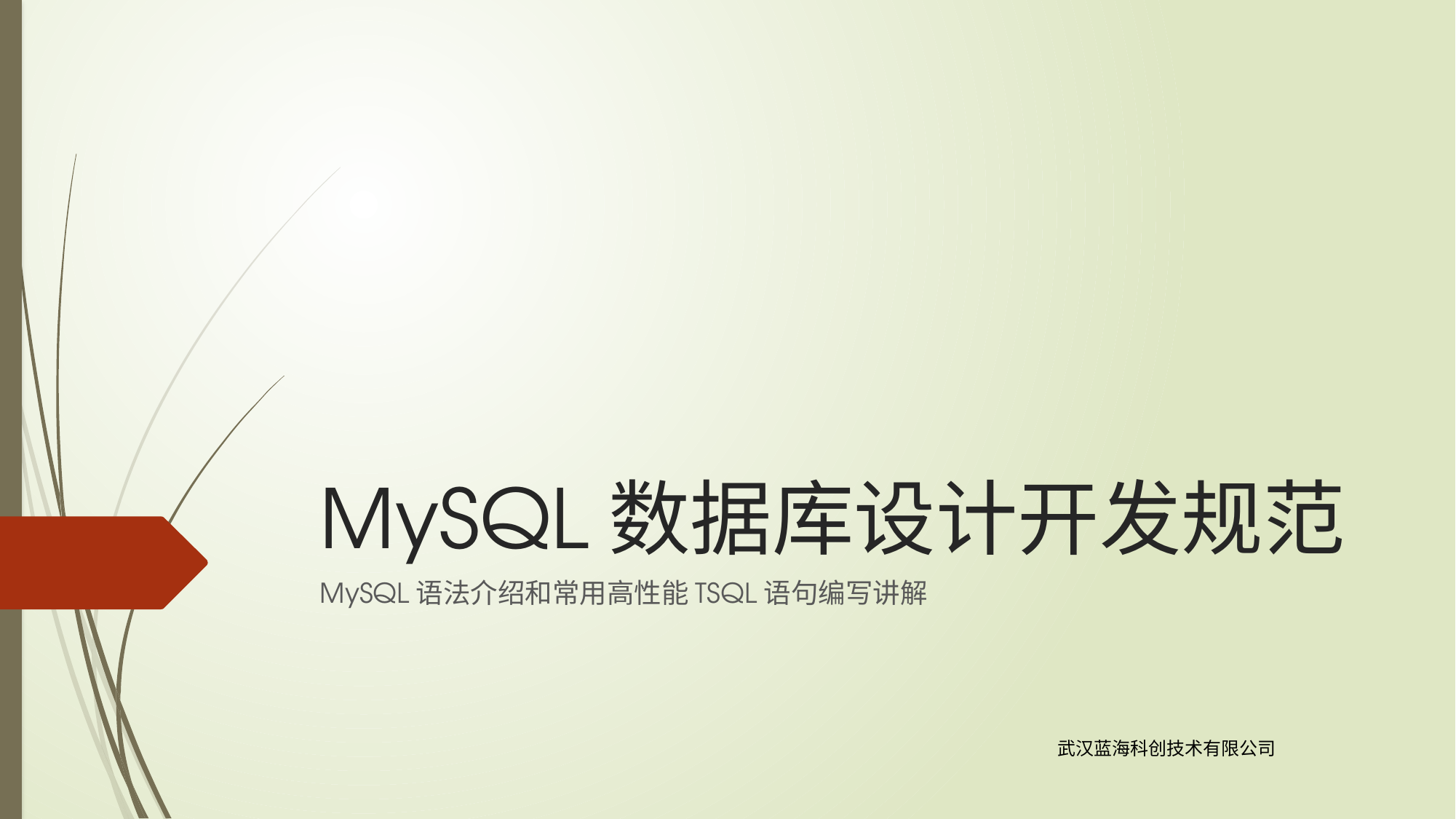

# MySQL数据库设计开发规范
MySQL语法介绍和常用高性能TSQL语句编写讲解
武汉蓝海科创技术有限公司